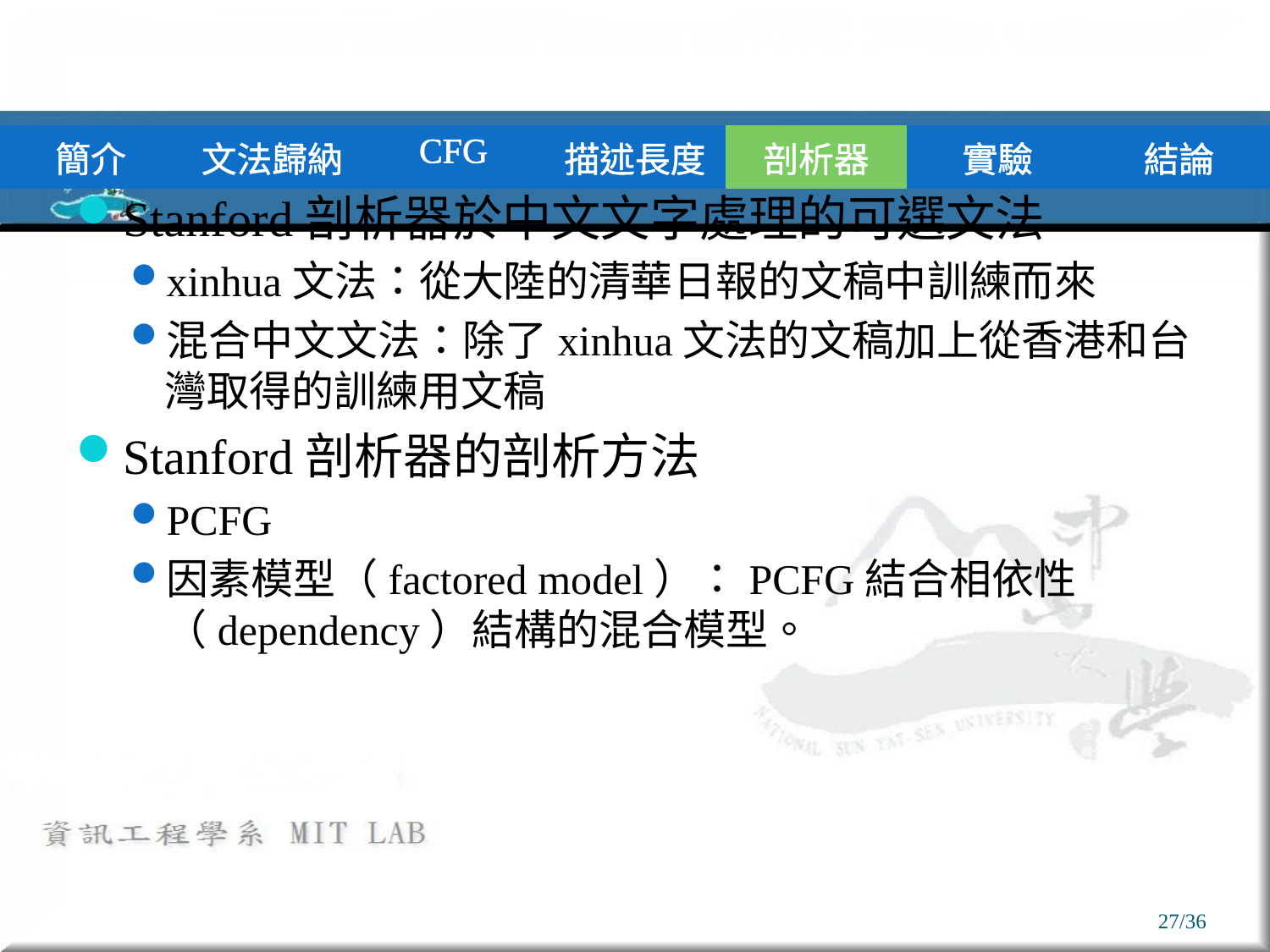

# Stanford剖析器
| 簡介 | 文法歸納 | CFG | 描述長度 | 剖析器 | 實驗 | 結論 |
| --- | --- | --- | --- | --- | --- | --- |
Stanford剖析器於中文文字處理的可選文法
xinhua文法：從大陸的清華日報的文稿中訓練而來
混合中文文法：除了xinhua文法的文稿加上從香港和台灣取得的訓練用文稿
Stanford剖析器的剖析方法
PCFG
因素模型（factored model）：PCFG結合相依性（dependency）結構的混合模型。
27/36